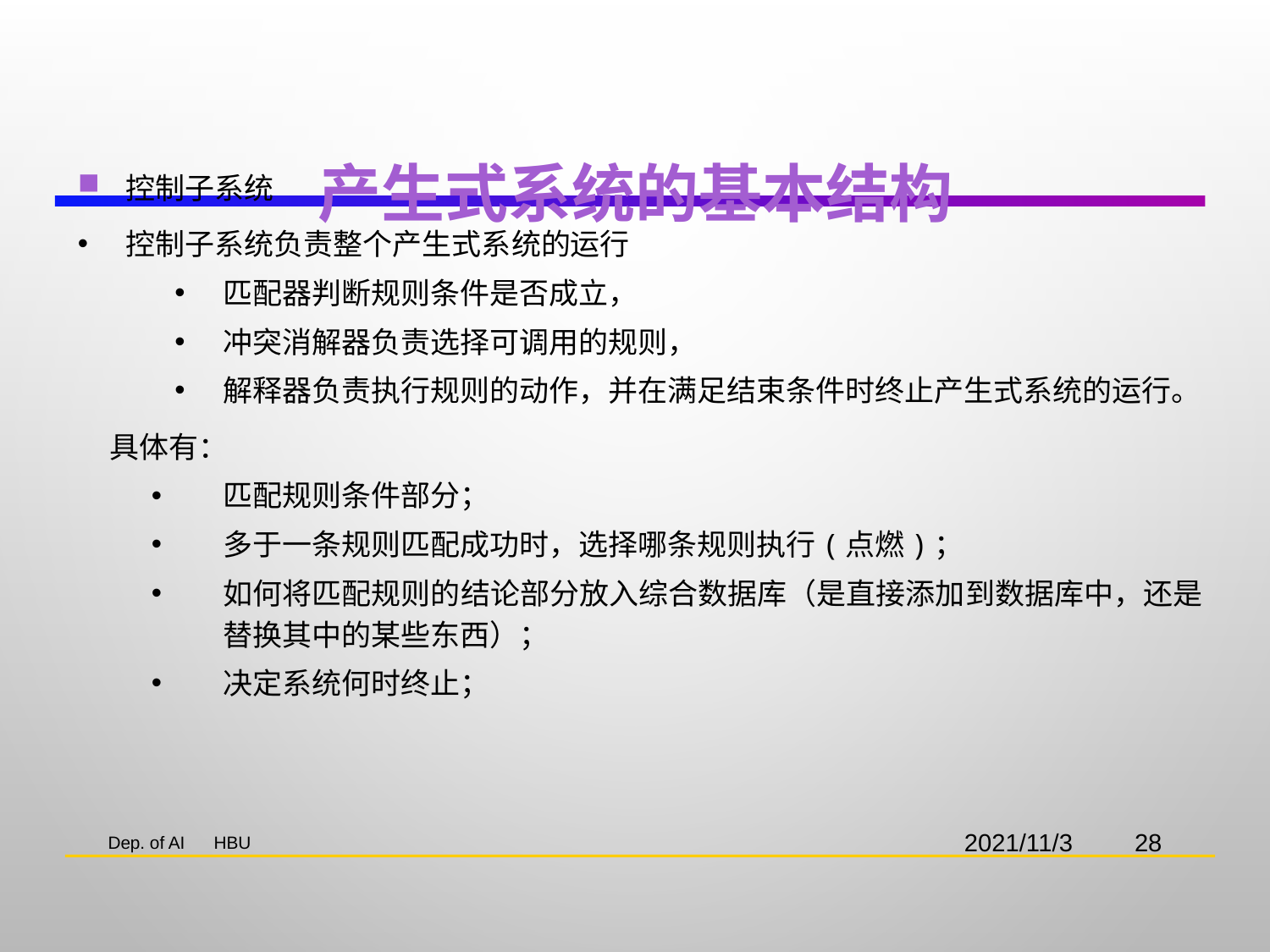

# 产生式系统的基本结构
控制子系统
控制子系统负责整个产生式系统的运行
匹配器判断规则条件是否成立，
冲突消解器负责选择可调用的规则，
解释器负责执行规则的动作，并在满足结束条件时终止产生式系统的运行。
    具体有：
匹配规则条件部分；
多于一条规则匹配成功时，选择哪条规则执行(点燃)；
如何将匹配规则的结论部分放入综合数据库（是直接添加到数据库中，还是替换其中的某些东西）；
决定系统何时终止；
Dep. of AI      HBU
2021/11/3
28